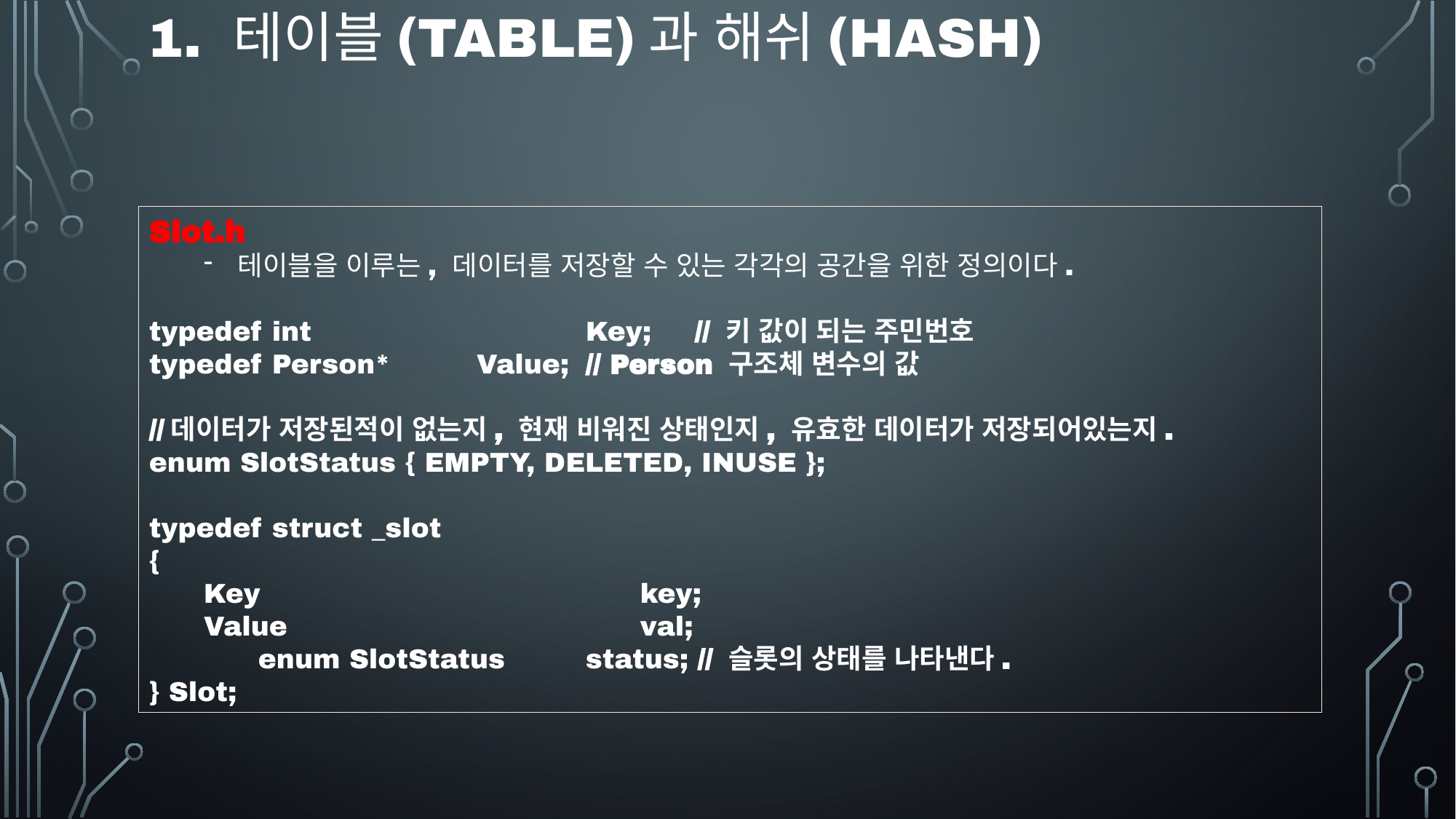

# 1. 테이블(Table)과 해쉬(Hash)
Slot.h
테이블을 이루는, 데이터를 저장할 수 있는 각각의 공간을 위한 정의이다.

typedef int			Key;	// 키 값이 되는 주민번호
typedef Person* 	Value; 	// Person 구조체 변수의 값

//데이터가 저장된적이 없는지, 현재 비워진 상태인지, 유효한 데이터가 저장되어있는지.
enum SlotStatus { EMPTY, DELETED, INUSE };

typedef struct _slot
{
Key				key;
Value				val;
	enum SlotStatus 	status; // 슬롯의 상태를 나타낸다.
} Slot;